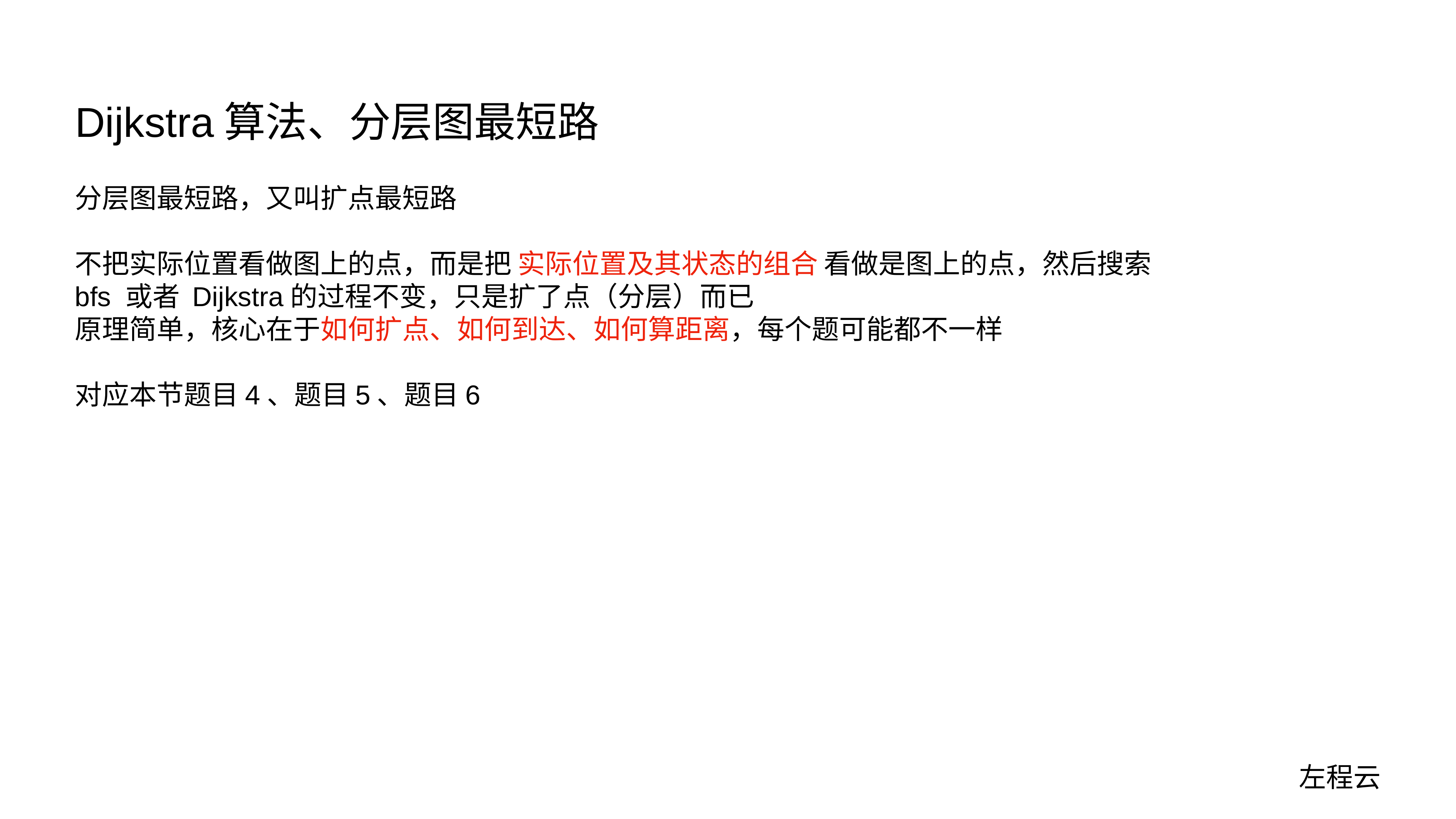

# Dijkstra算法、分层图最短路
分层图最短路，又叫扩点最短路

不把实际位置看做图上的点，而是把 实际位置及其状态的组合 看做是图上的点，然后搜索
bfs 或者 Dijkstra的过程不变，只是扩了点（分层）而已
原理简单，核心在于如何扩点、如何到达、如何算距离，每个题可能都不一样

对应本节题目4、题目5、题目6
左程云